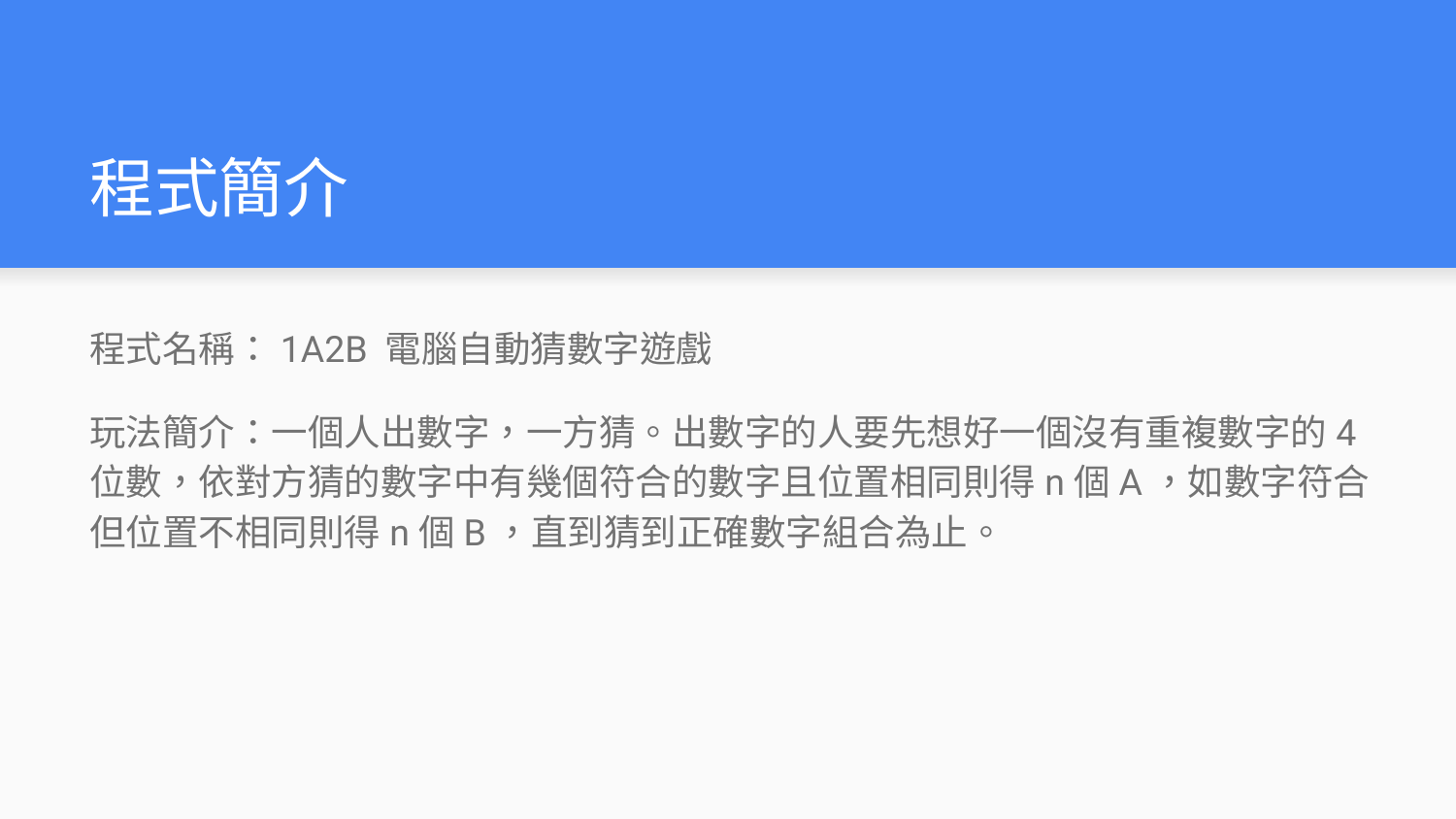

# 程式簡介
程式名稱：1A2B 電腦自動猜數字遊戲
玩法簡介：一個人出數字，一方猜。出數字的人要先想好一個沒有重複數字的4位數，依對方猜的數字中有幾個符合的數字且位置相同則得n個A，如數字符合但位置不相同則得n個B，直到猜到正確數字組合為止。